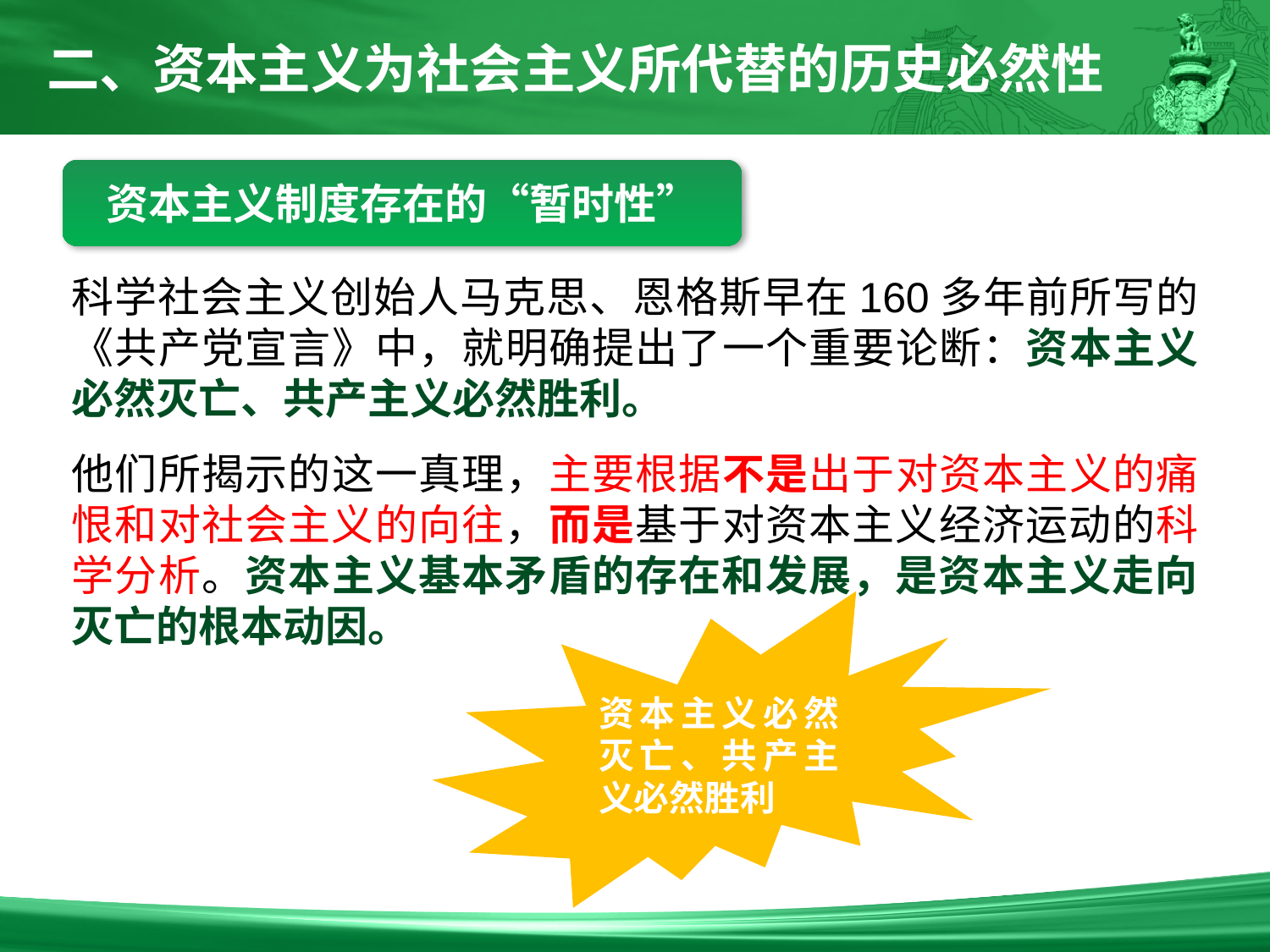

二、资本主义为社会主义所代替的历史必然性
资本主义制度存在的“暂时性”
科学社会主义创始人马克思、恩格斯早在160多年前所写的《共产党宣言》中，就明确提出了一个重要论断：资本主义必然灭亡、共产主义必然胜利。
他们所揭示的这一真理，主要根据不是出于对资本主义的痛恨和对社会主义的向往，而是基于对资本主义经济运动的科学分析。资本主义基本矛盾的存在和发展，是资本主义走向灭亡的根本动因。
资本主义必然灭亡、共产主义必然胜利